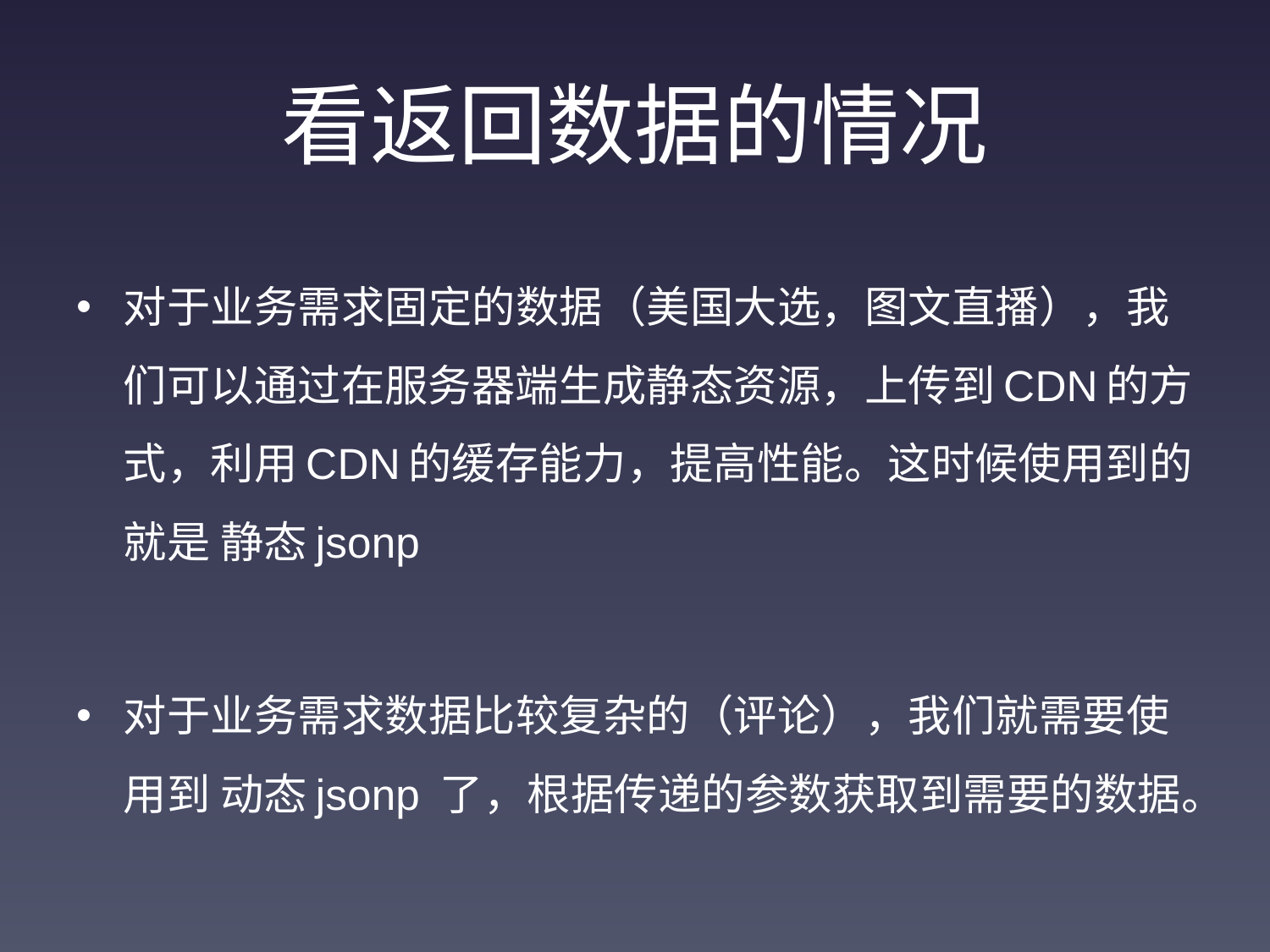

# 看返回数据的情况
对于业务需求固定的数据（美国大选，图文直播），我们可以通过在服务器端生成静态资源，上传到CDN的方式，利用CDN的缓存能力，提高性能。这时候使用到的就是 静态jsonp

对于业务需求数据比较复杂的（评论），我们就需要使用到 动态jsonp 了，根据传递的参数获取到需要的数据。